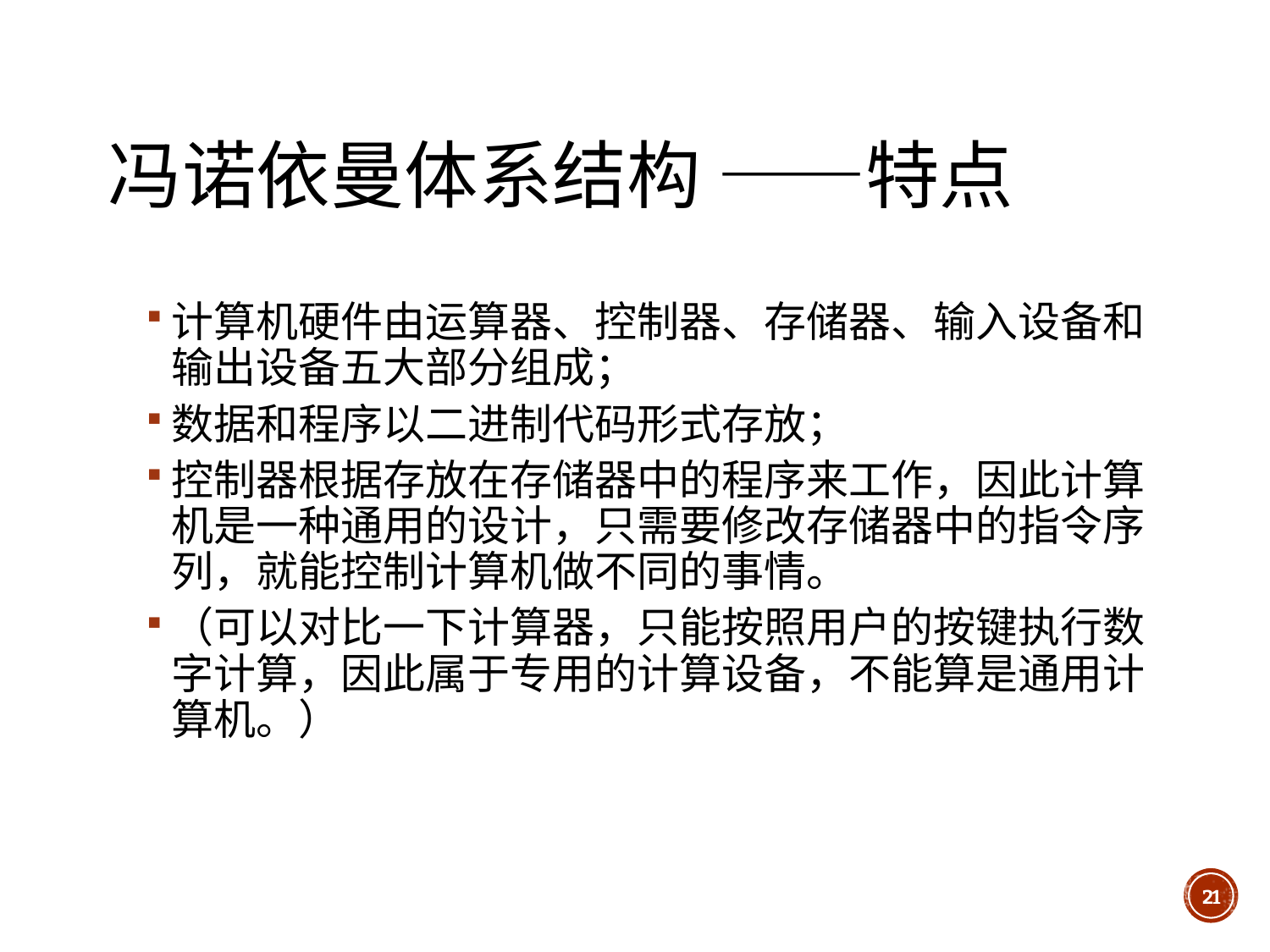

# 冯诺依曼体系结构 ——特点
计算机硬件由运算器、控制器、存储器、输入设备和输出设备五大部分组成；
数据和程序以二进制代码形式存放；
控制器根据存放在存储器中的程序来工作，因此计算机是一种通用的设计，只需要修改存储器中的指令序列，就能控制计算机做不同的事情。
（可以对比一下计算器，只能按照用户的按键执行数字计算，因此属于专用的计算设备，不能算是通用计算机。）

21